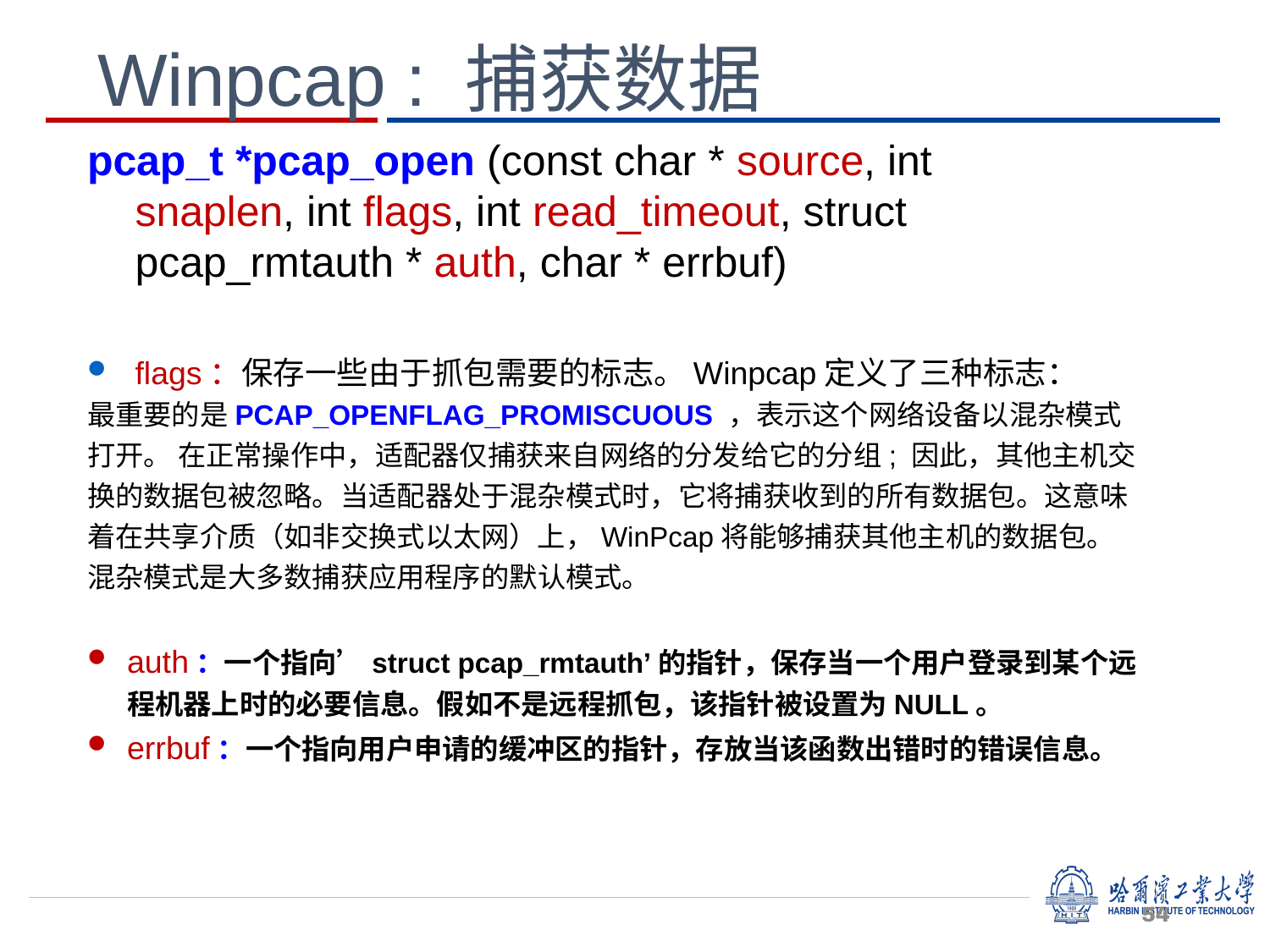

Winpcap : 捕获数据
pcap_t *pcap_open (const char * source, int	snaplen, int flags, int read_timeout, struct pcap_rmtauth * auth, char * errbuf)

flags：保存一些由于抓包需要的标志。Winpcap定义了三种标志：
最重要的是PCAP_OPENFLAG_PROMISCUOUS ，表示这个网络设备以混杂模式打开。 在正常操作中，适配器仅捕获来自网络的分发给它的分组; 因此，其他主机交换的数据包被忽略。当适配器处于混杂模式时，它将捕获收到的所有数据包。这意味着在共享介质（如非交换式以太网）上，WinPcap将能够捕获其他主机的数据包。混杂模式是大多数捕获应用程序的默认模式。

auth：一个指向’struct pcap_rmtauth’的指针，保存当一个用户登录到某个远程机器上时的必要信息。假如不是远程抓包，该指针被设置为NULL。
errbuf：一个指向用户申请的缓冲区的指针，存放当该函数出错时的错误信息。

54